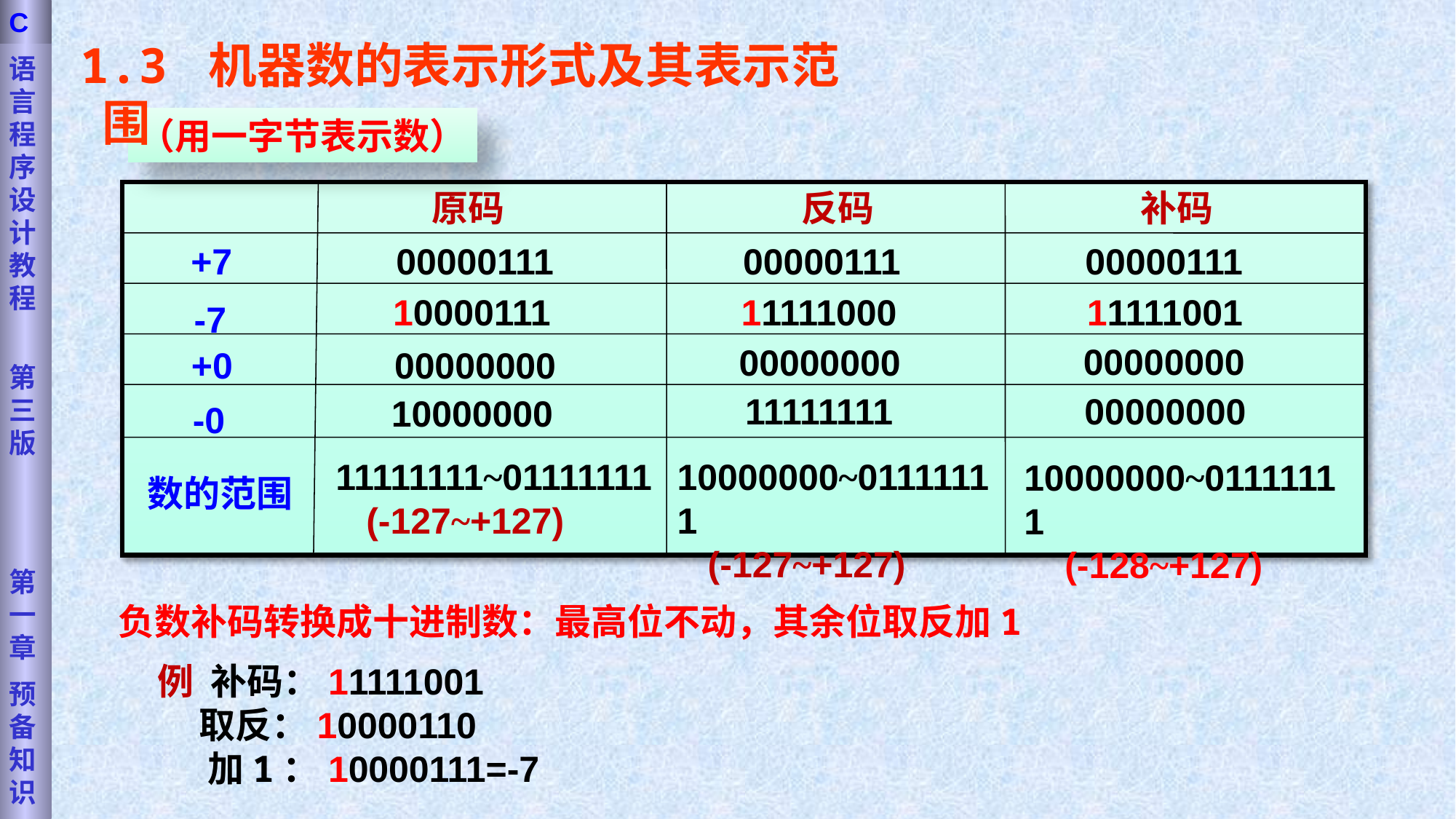

语言程序设计教程
第三版

第一章
预备知识
C
1.3 机器数的表示形式及其表示范围
（用一字节表示数）
原码
反码
补码

+7
00000111
00000111
00000111

10000111
11111000
11111001
-7
00000000

00000000
+0
00000000
11111111
00000000

10000000
-0

11111111~01111111
   (-127~+127)
10000000~01111111
   (-127~+127)
10000000~01111111
    (-128~+127)
数的范围
负数补码转换成十进制数：最高位不动，其余位取反加1
例  补码：11111001
    取反：10000110
     加1：10000111=-7